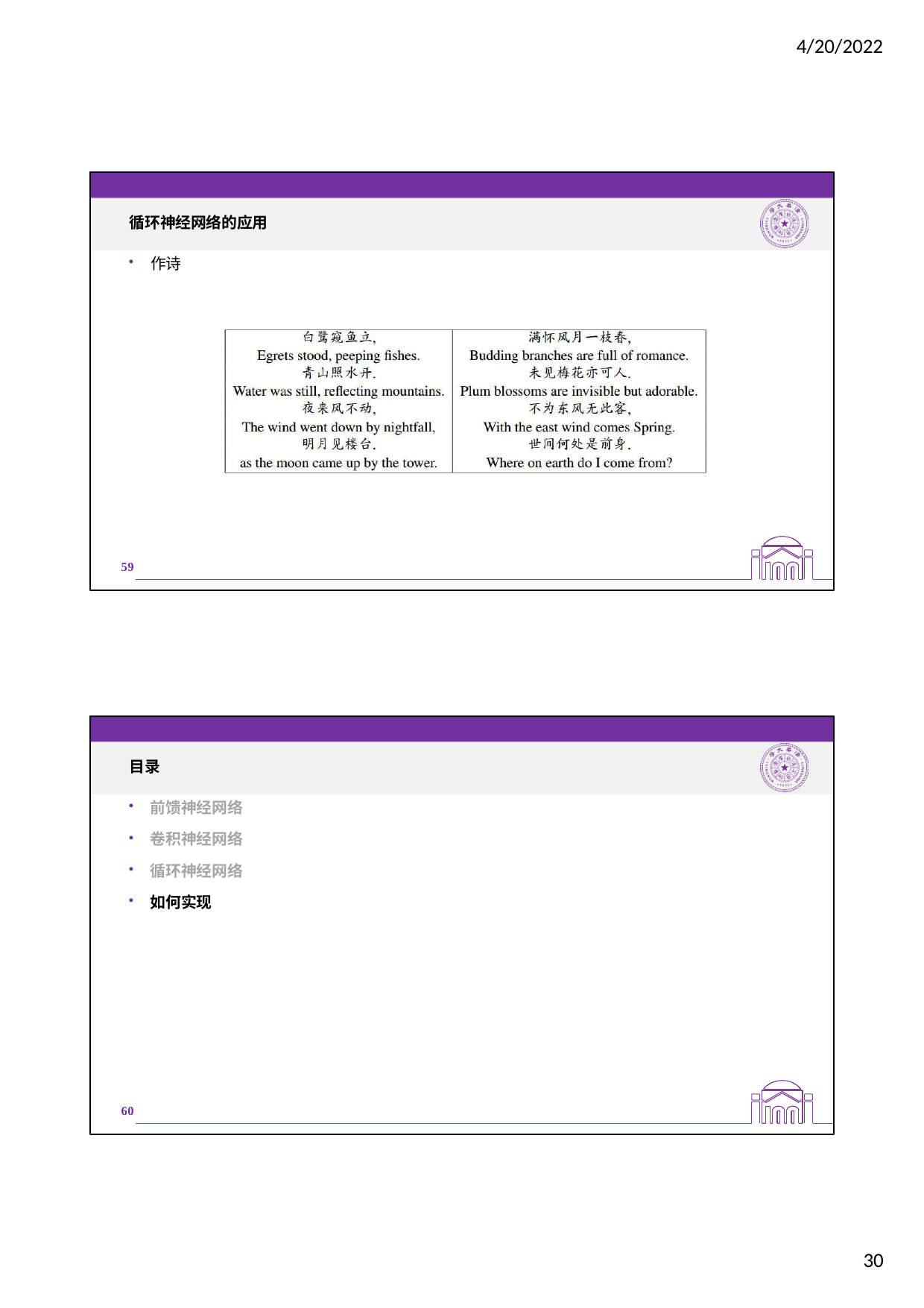

4/20/2022

循环神经网络的应用

作诗

59

目录

前馈神经网络
卷积神经网络
循环神经网络
如何实现

60

30